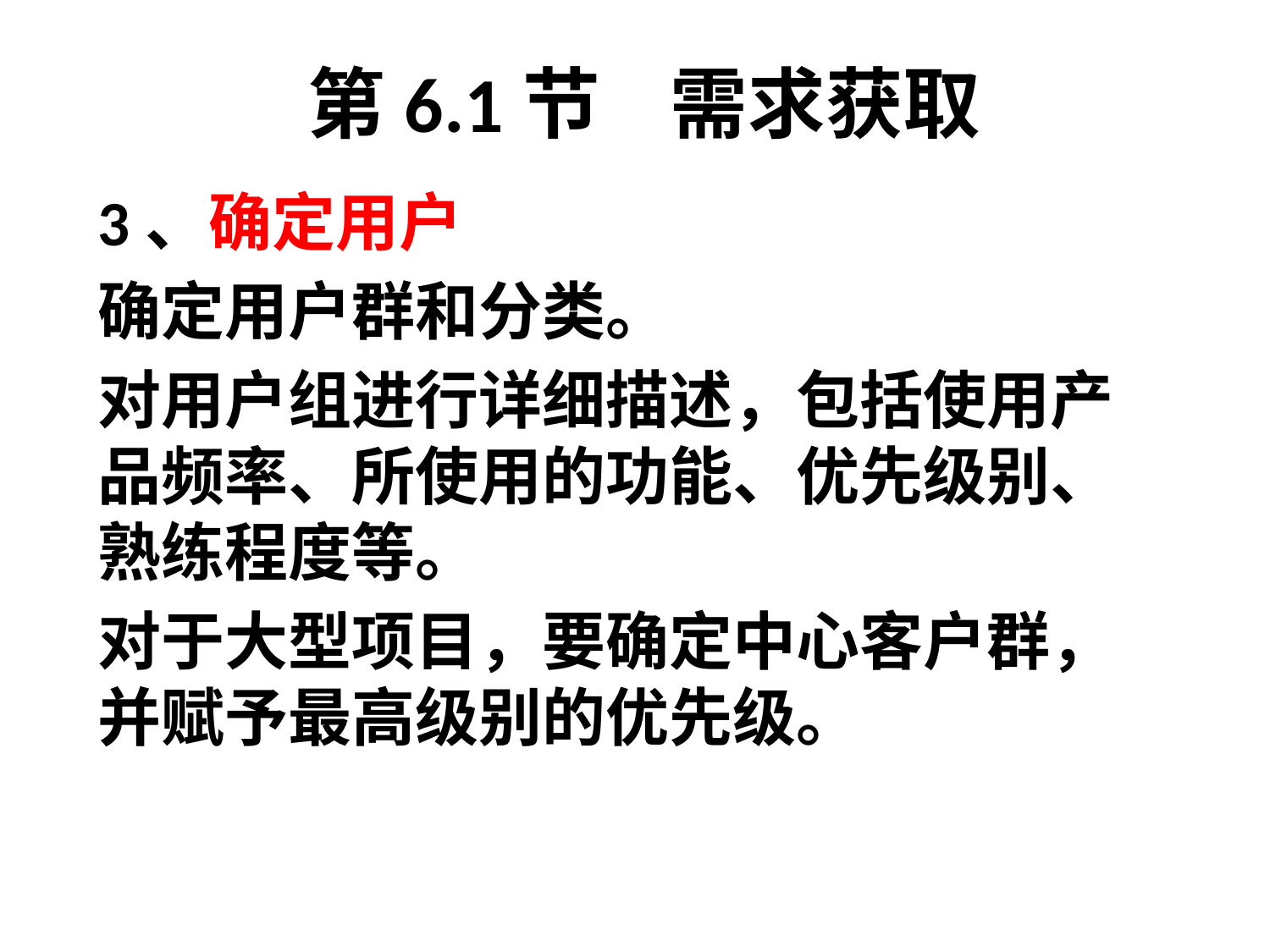

# 第6.1节    需求获取
3、确定用户
确定用户群和分类。
对用户组进行详细描述，包括使用产品频率、所使用的功能、优先级别、熟练程度等。
对于大型项目，要确定中心客户群，并赋予最高级别的优先级。